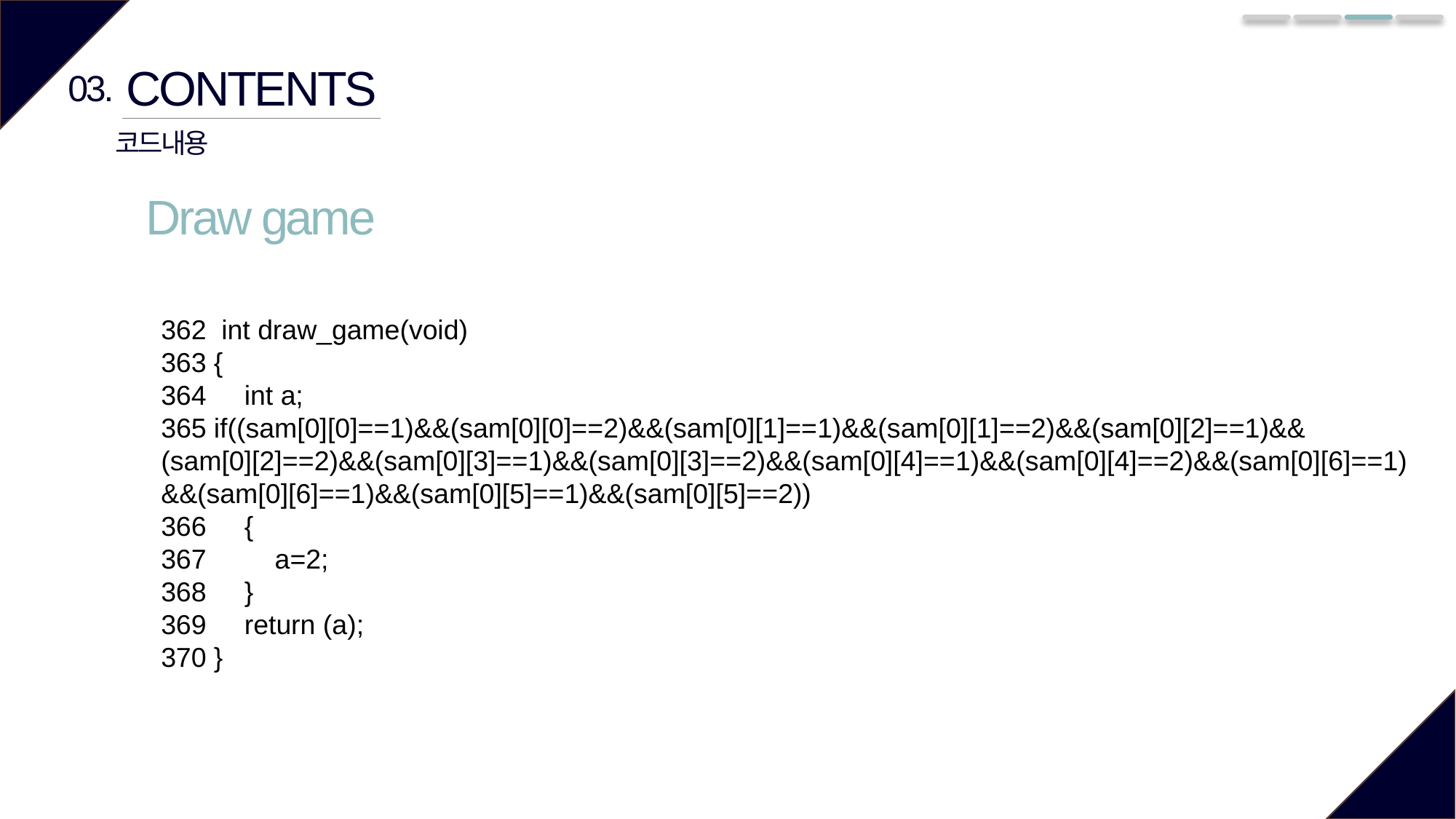

CONTENTS
03.
코드내용
Draw game
362  int draw_game(void)
363 {
364     int a;
 if((sam[0][0]==1)&&(sam[0][0]==2)&&(sam[0][1]==1)&&(sam[0][1]==2)&&(sam[0][2]==1)&&
(sam[0][2]==2)&&(sam[0][3]==1)&&(sam[0][3]==2)&&(sam[0][4]==1)&&(sam[0][4]==2)&&(sam[0][6]==1)
&&(sam[0][6]==1)&&(sam[0][5]==1)&&(sam[0][5]==2))
366     {
367         a=2;
368     }
369     return (a);
370 }